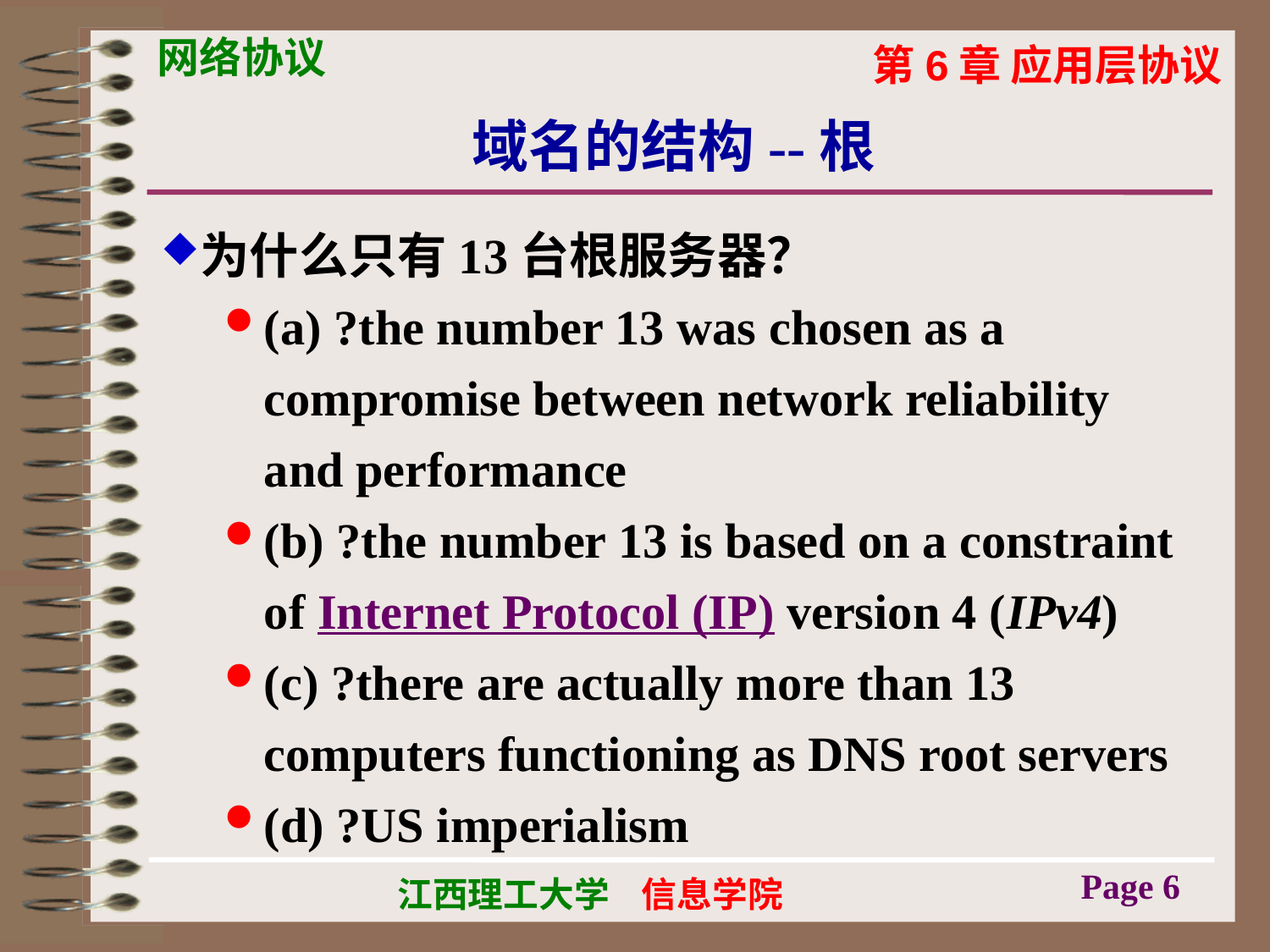

# 域名的结构--根
为什么只有13台根服务器？
(a) ?the number 13 was chosen as a compromise between network reliability and performance
(b) ?the number 13 is based on a constraint of Internet Protocol (IP) version 4 (IPv4)
(c) ?there are actually more than 13 computers functioning as DNS root servers
(d) ?US imperialism
Page 6